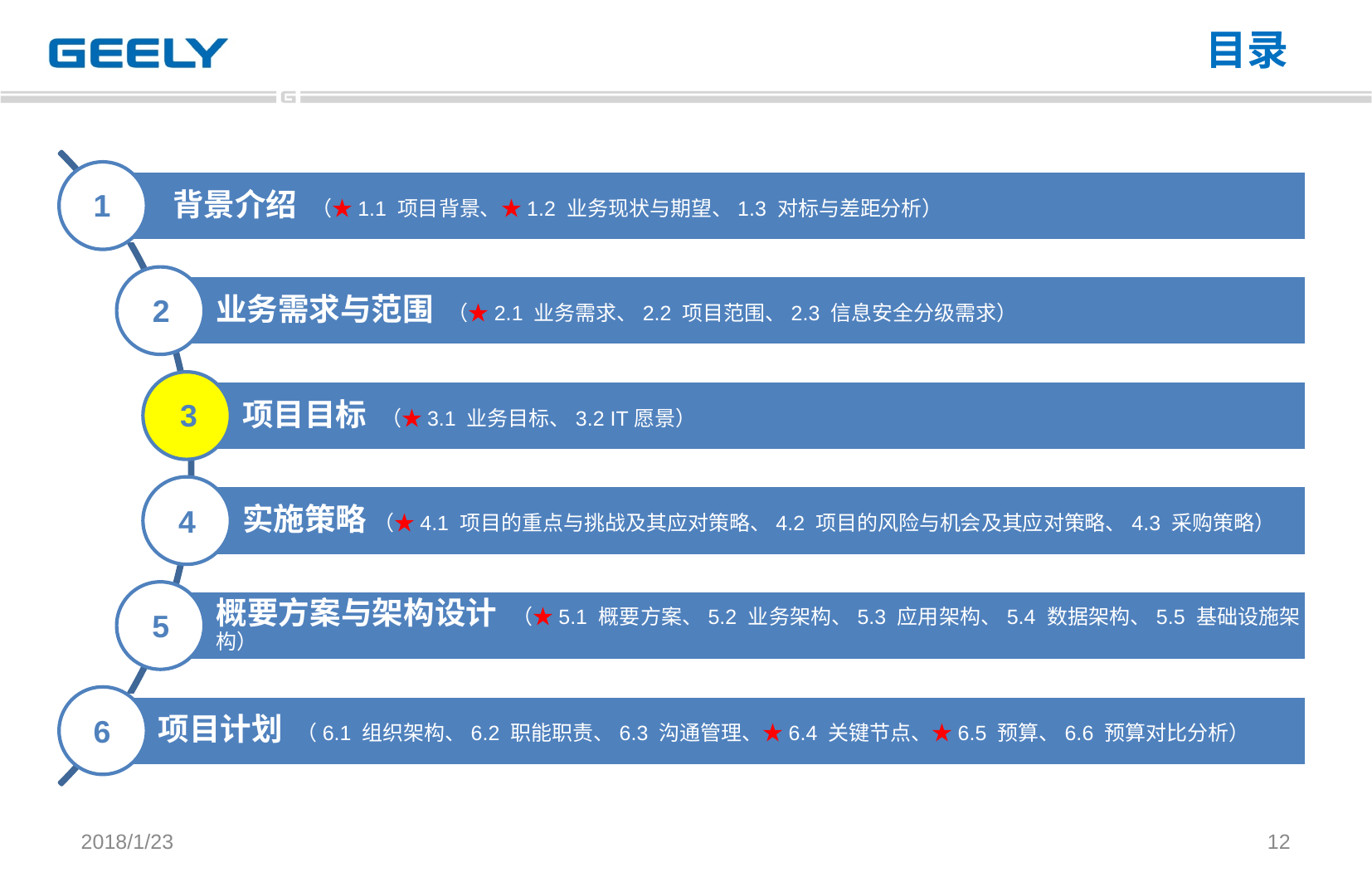

目录
 背景介绍  （★1.1 项目背景、★1.2 业务现状与期望、1.3 对标与差距分析）
业务需求与范围  （★2.1 业务需求、2.2 项目范围、2.3 信息安全分级需求）
项目目标  （★3.1 业务目标、3.2 IT愿景）
实施策略 （★4.1 项目的重点与挑战及其应对策略、4.2 项目的风险与机会及其应对策略、4.3 采购策略）
概要方案与架构设计  （★5.1 概要方案、5.2 业务架构、5.3 应用架构、5.4 数据架构、5.5 基础设施架构）
项目计划  （6.1 组织架构、6.2 职能职责、6.3 沟通管理、★6.4 关键节点、★6.5 预算、6.6 预算对比分析）
1
2
3
4
5
6
2018/1/23
12